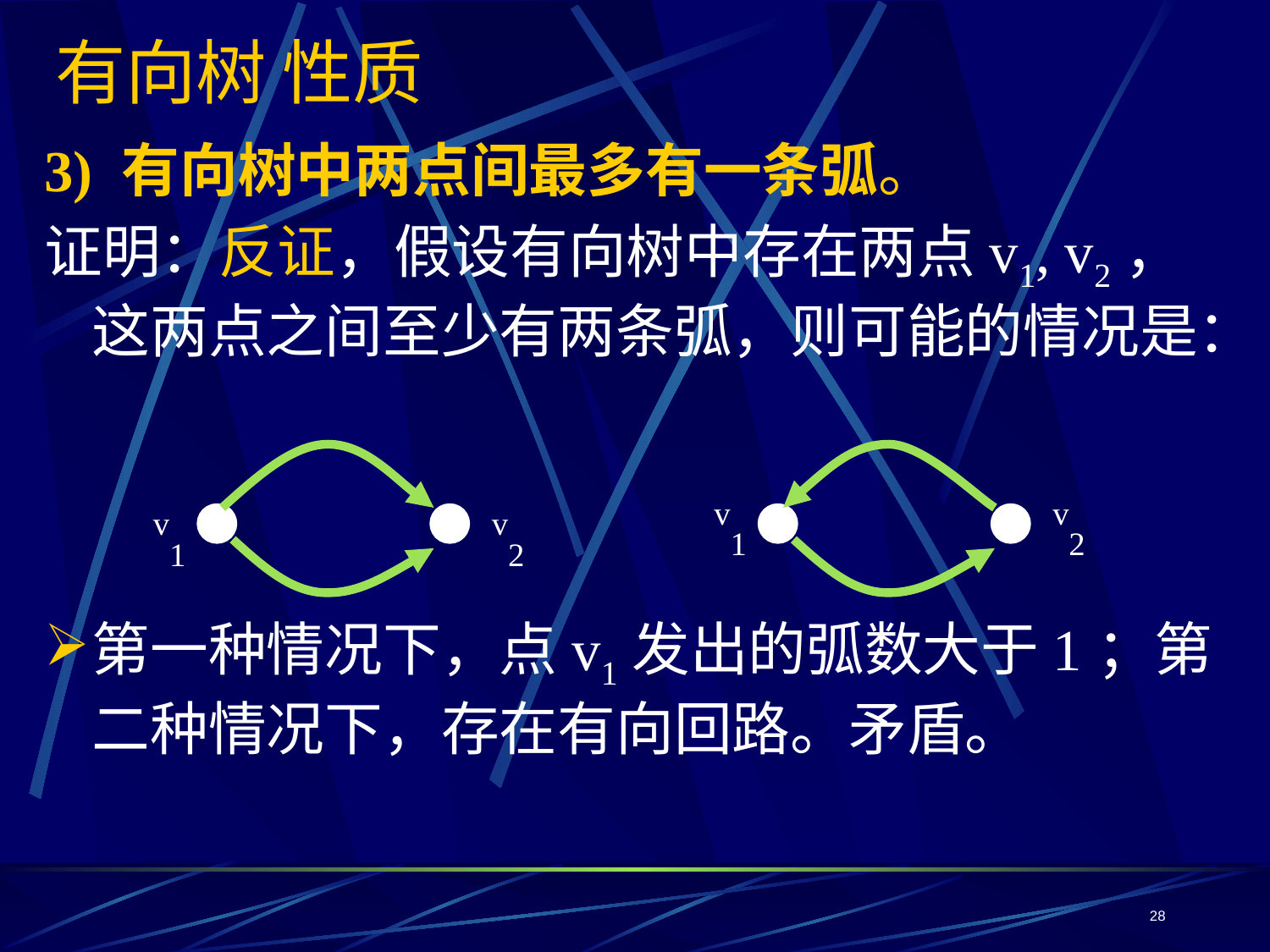

# 有向树 性质
3) 有向树中两点间最多有一条弧。
证明：反证，假设有向树中存在两点v1, v2，这两点之间至少有两条弧，则可能的情况是：

第一种情况下，点v1发出的弧数大于1；第二种情况下，存在有向回路。矛盾。

v1
v2
v1
v2

28